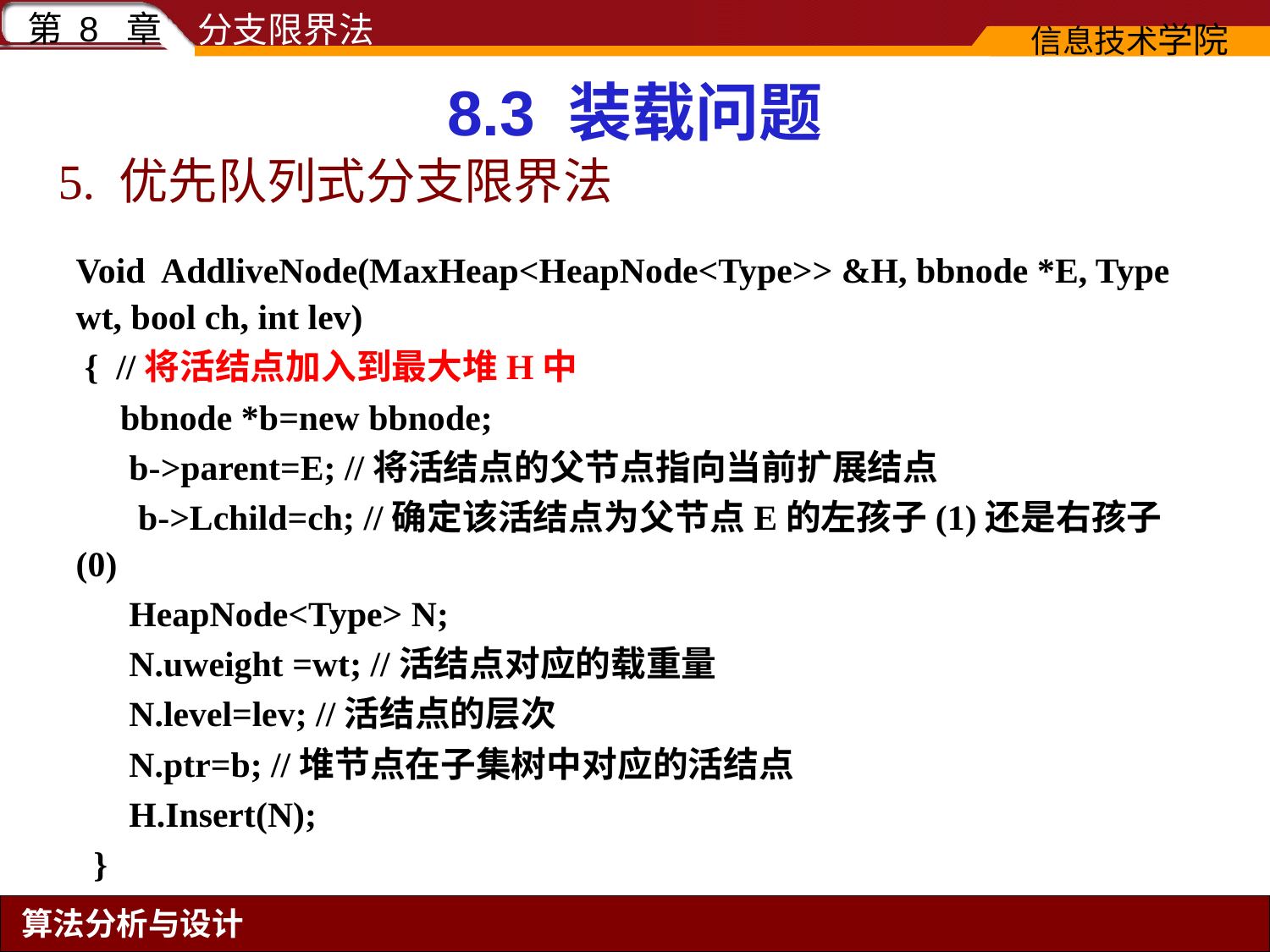

# 8.3 装载问题
5. 优先队列式分支限界法
Void  AddliveNode(MaxHeap<HeapNode<Type>> &H, bbnode *E, Type wt, bool ch, int lev)
 {  //将活结点加入到最大堆H中
     bbnode *b=new bbnode;
      b->parent=E; //将活结点的父节点指向当前扩展结点
       b->Lchild=ch; //确定该活结点为父节点E的左孩子(1)还是右孩子(0)
      HeapNode<Type> N;
      N.uweight =wt; //活结点对应的载重量
      N.level=lev; //活结点的层次
      N.ptr=b; //堆节点在子集树中对应的活结点
      H.Insert(N);
  }